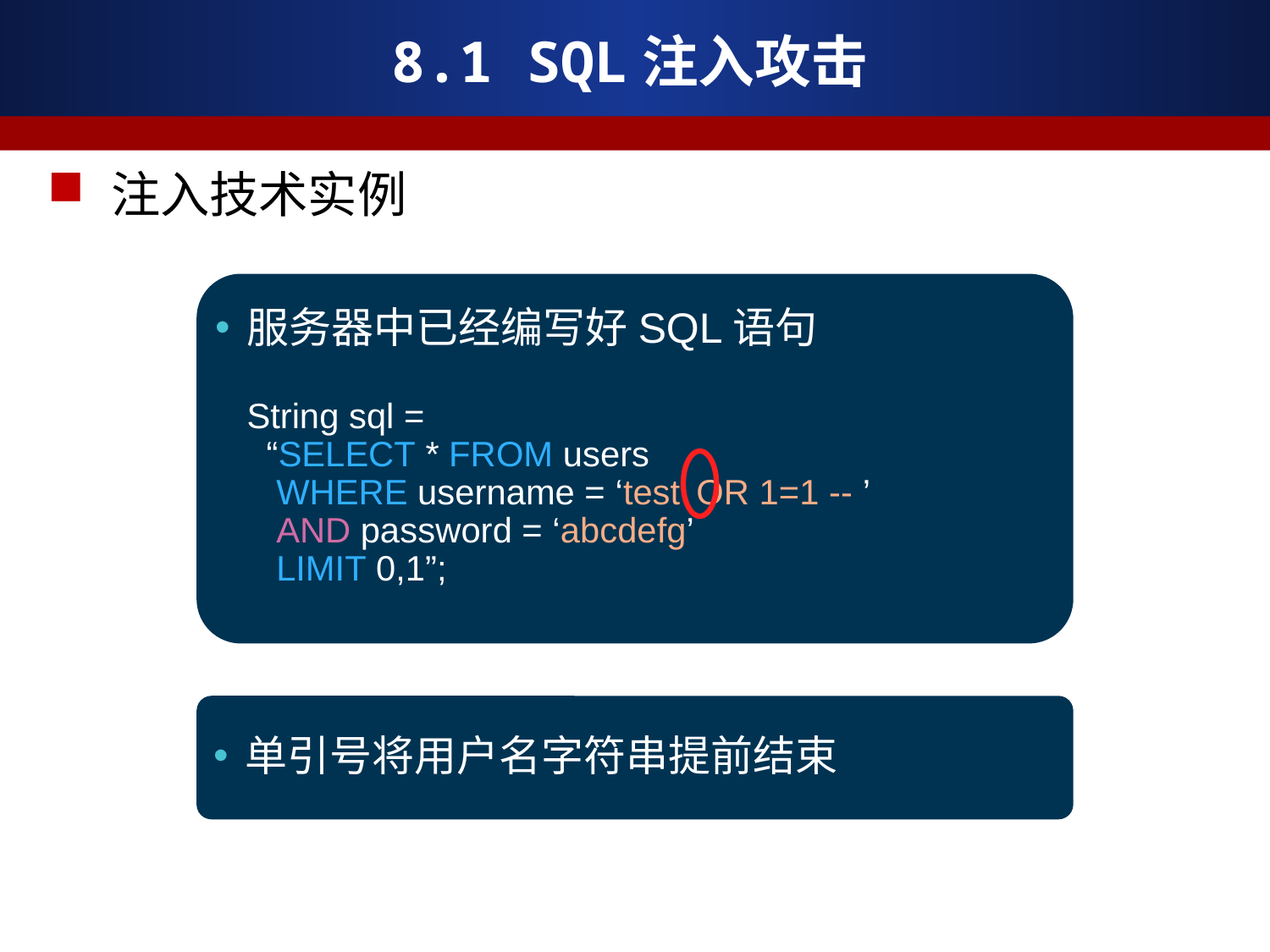

# 8.1 SQL注入攻击
注入技术实例

服务器中已经编写好SQL语句
String sql =
  “SELECT * FROM users
   WHERE username = ‘test’ OR 1=1 -- ’
   AND password = ‘abcdefg’
   LIMIT 0,1”;

单引号将用户名字符串提前结束
9